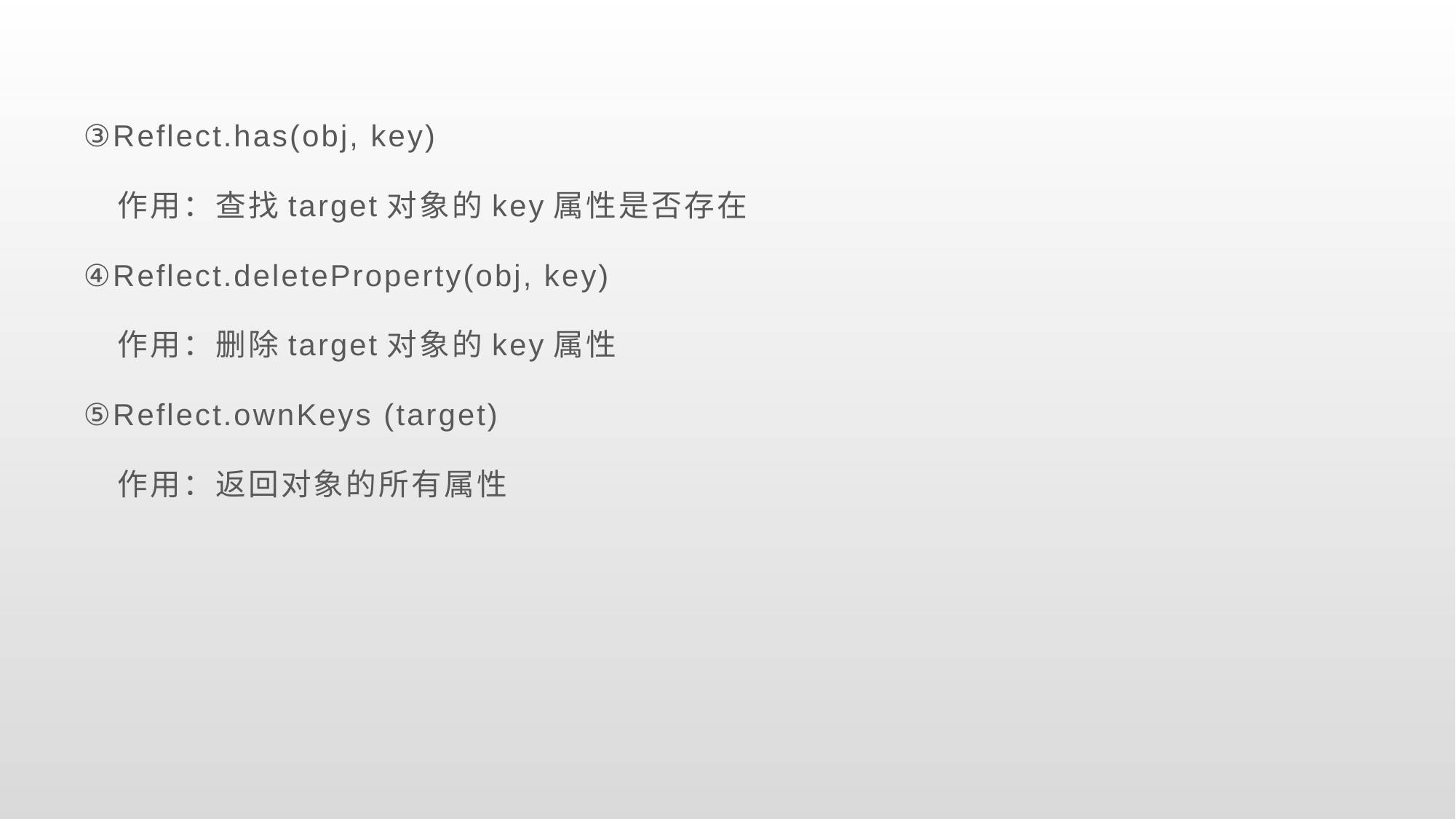

③Reflect.has(obj, key)
   作用：查找target对象的key属性是否存在
④Reflect.deleteProperty(obj, key)
   作用：删除target对象的key属性
⑤Reflect.ownKeys (target)
   作用：返回对象的所有属性